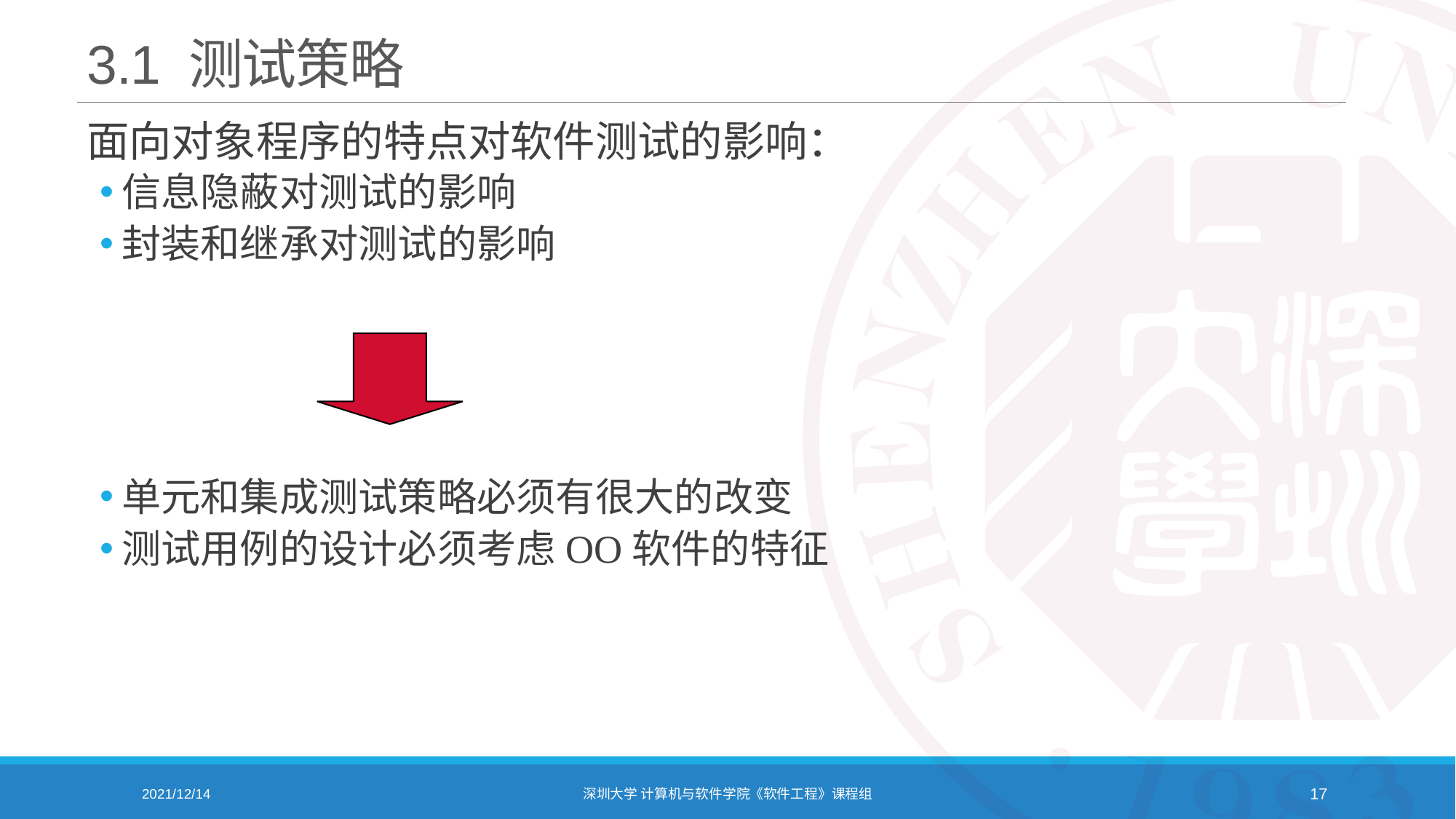

# 3.1 测试策略
面向对象程序的特点对软件测试的影响：
信息隐蔽对测试的影响
封装和继承对测试的影响

单元和集成测试策略必须有很大的改变
测试用例的设计必须考虑OO软件的特征

2021/12/14
深圳大学 计算机与软件学院《软件工程》课程组
17